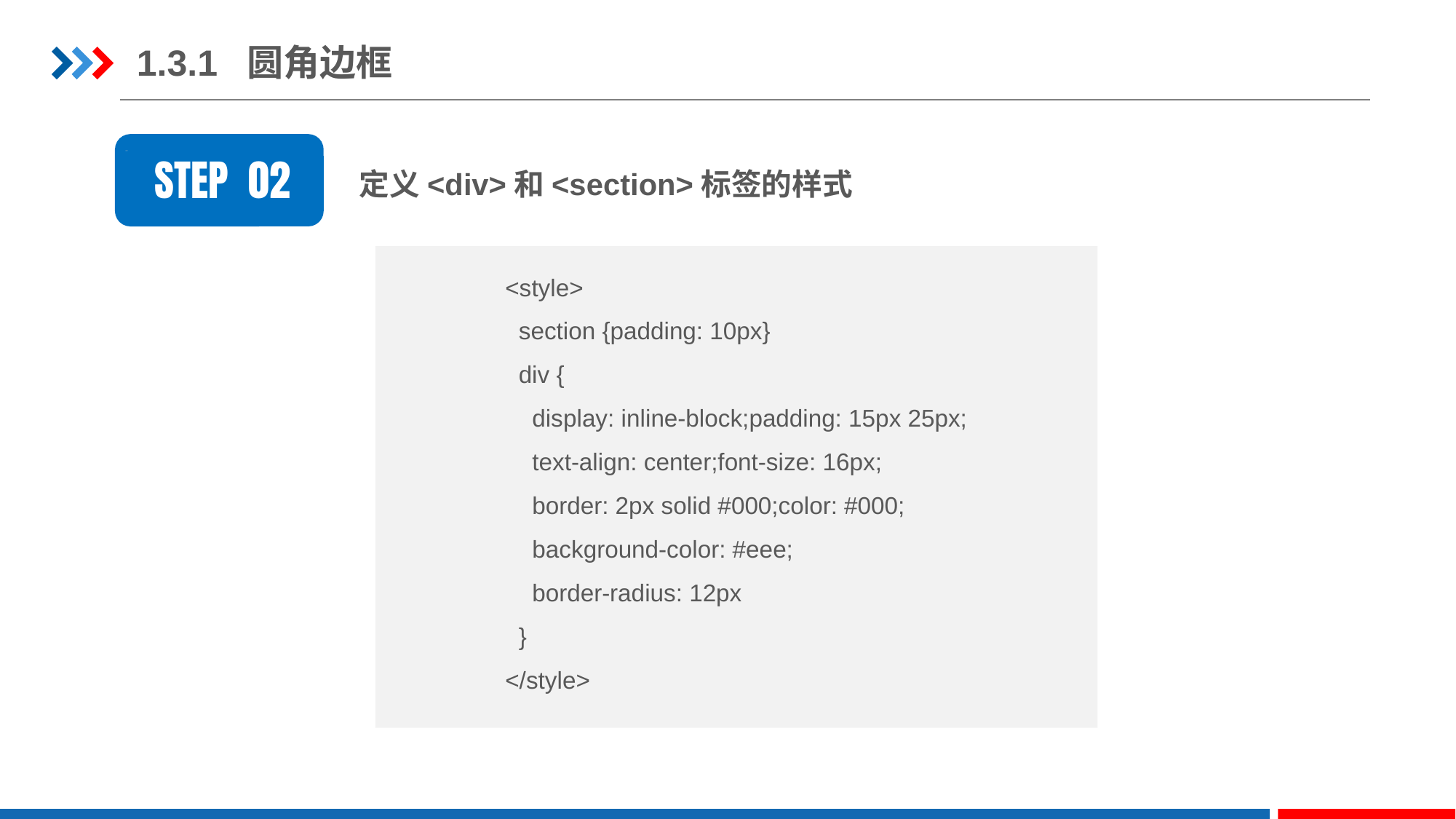

1.3.1  圆角边框

定义<div>和<section>标签的样式
STEP  02

  <style>
    section {padding: 10px}
    div {
      display: inline-block;padding: 15px 25px;
      text-align: center;font-size: 16px;
      border: 2px solid #000;color: #000;
      background-color: #eee;
      border-radius: 12px
    }
  </style>